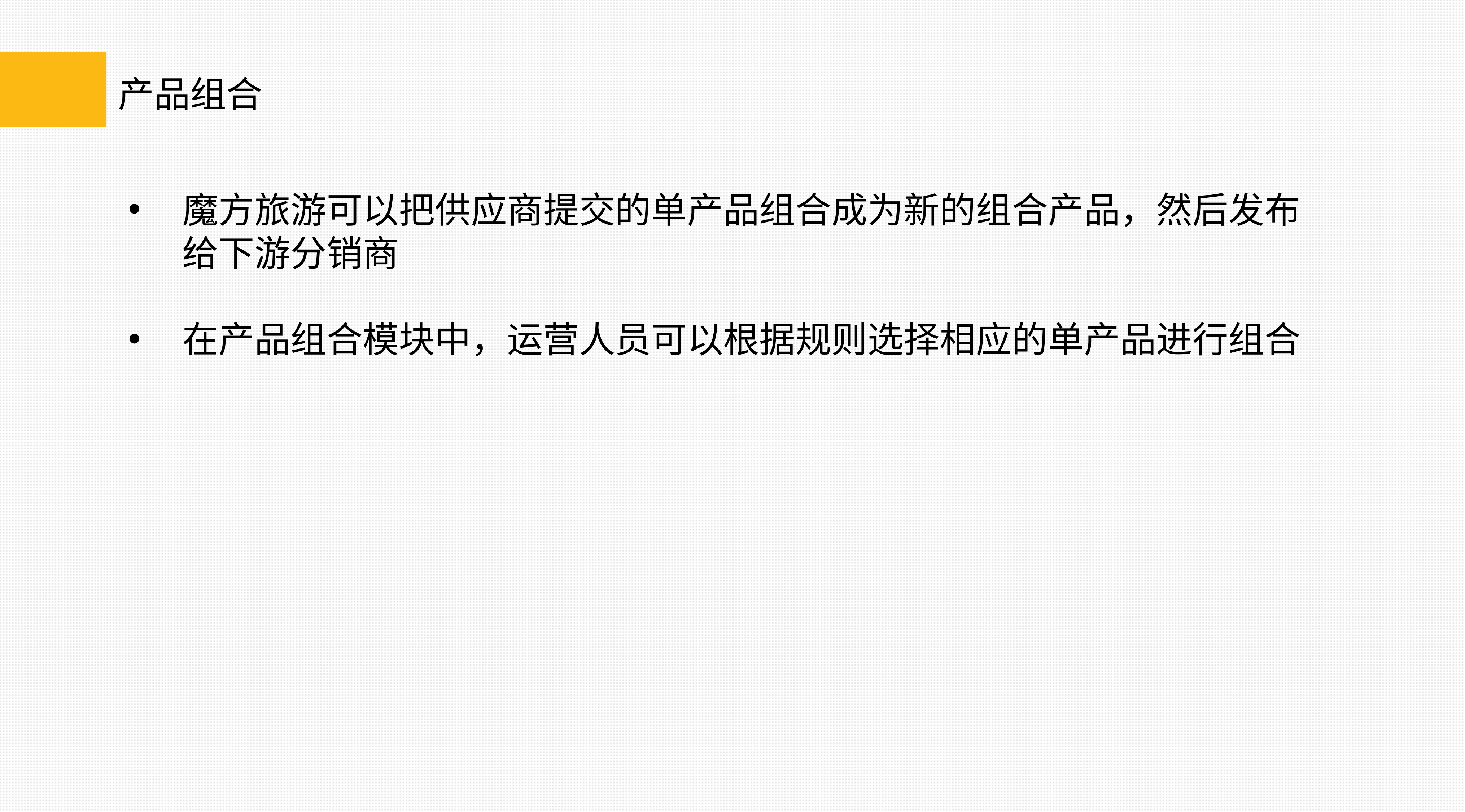

产品组合
魔方旅游可以把供应商提交的单产品组合成为新的组合产品，然后发布给下游分销商

在产品组合模块中，运营人员可以根据规则选择相应的单产品进行组合